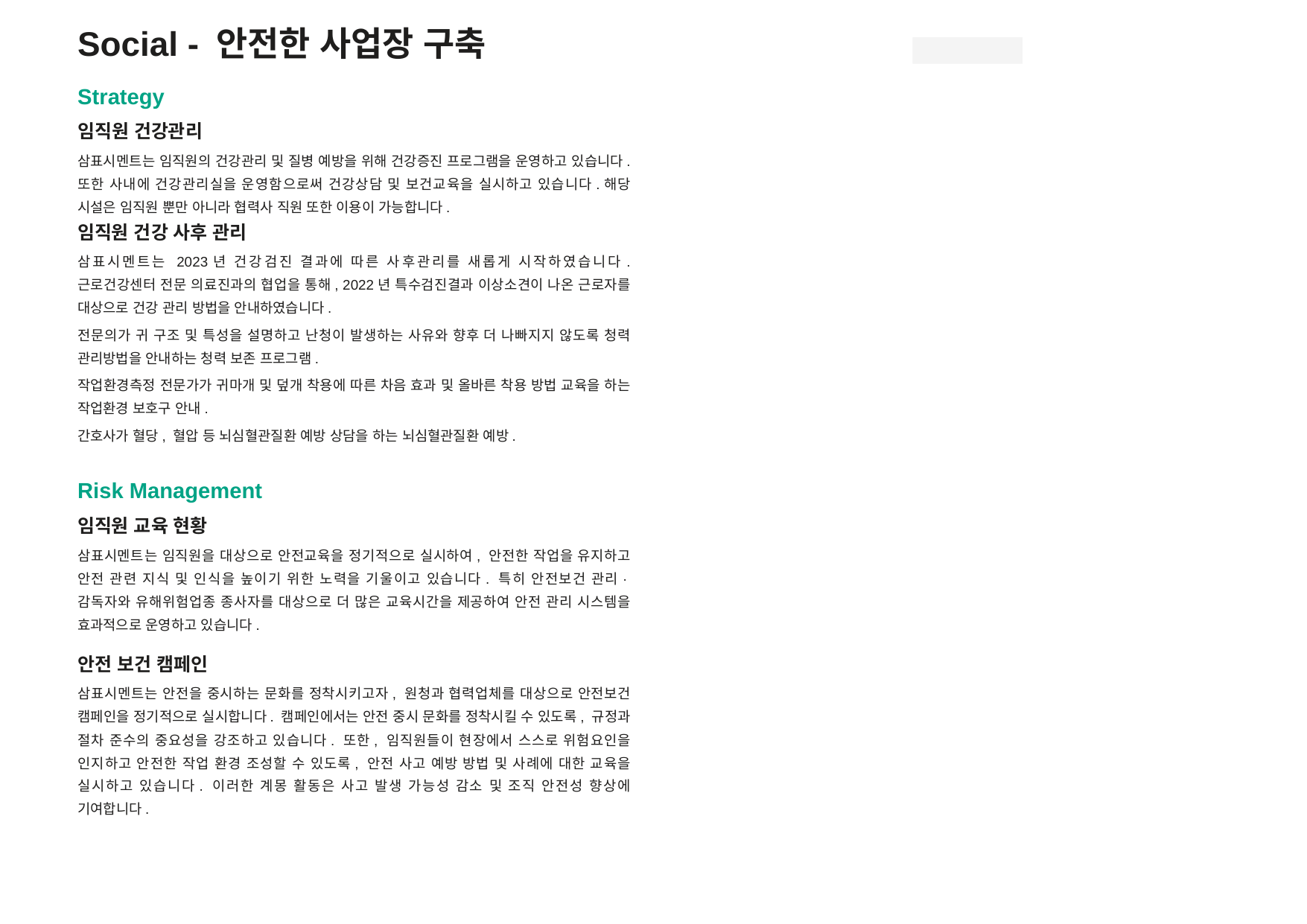

Social - 안전한 사업장 구축
Strategy
임직원 건강관리
삼표시멘트는 임직원의 건강관리 및 질병 예방을 위해 건강증진 프로그램을 운영하고 있습니다. 또한 사내에 건강관리실을 운영함으로써 건강상담 및 보건교육을 실시하고 있습니다.해당 시설은 임직원 뿐만 아니라 협력사 직원 또한 이용이 가능합니다.
임직원 건강 사후 관리
삼표시멘트는 2023년 건강검진 결과에 따른 사후관리를 새롭게 시작하였습니다. 근로건강센터 전문 의료진과의 협업을 통해, 2022년 특수검진결과 이상소견이 나온 근로자를 대상으로 건강 관리 방법을 안내하였습니다.
전문의가 귀 구조 및 특성을 설명하고 난청이 발생하는 사유와 향후 더 나빠지지 않도록 청력 관리방법을 안내하는 청력 보존 프로그램.
작업환경측정 전문가가 귀마개 및 덮개 착용에 따른 차음 효과 및 올바른 착용 방법 교육을 하는 작업환경 보호구 안내.
간호사가 혈당, 혈압 등 뇌심혈관질환 예방 상담을 하는 뇌심혈관질환 예방.
Risk Management
임직원 교육 현황
삼표시멘트는 임직원을 대상으로 안전교육을 정기적으로 실시하여, 안전한 작업을 유지하고 안전 관련 지식 및 인식을 높이기 위한 노력을 기울이고 있습니다. 특히 안전보건 관리·감독자와 유해위험업종 종사자를 대상으로 더 많은 교육시간을 제공하여 안전 관리 시스템을 효과적으로 운영하고 있습니다.
안전 보건 캠페인
삼표시멘트는 안전을 중시하는 문화를 정착시키고자, 원청과 협력업체를 대상으로 안전보건 캠페인을 정기적으로 실시합니다. 캠페인에서는 안전 중시 문화를 정착시킬 수 있도록, 규정과 절차 준수의 중요성을 강조하고 있습니다. 또한, 임직원들이 현장에서 스스로 위험요인을 인지하고 안전한 작업 환경 조성할 수 있도록, 안전 사고 예방 방법 및 사례에 대한 교육을 실시하고 있습니다. 이러한 계몽 활동은 사고 발생 가능성 감소 및 조직 안전성 향상에 기여합니다.